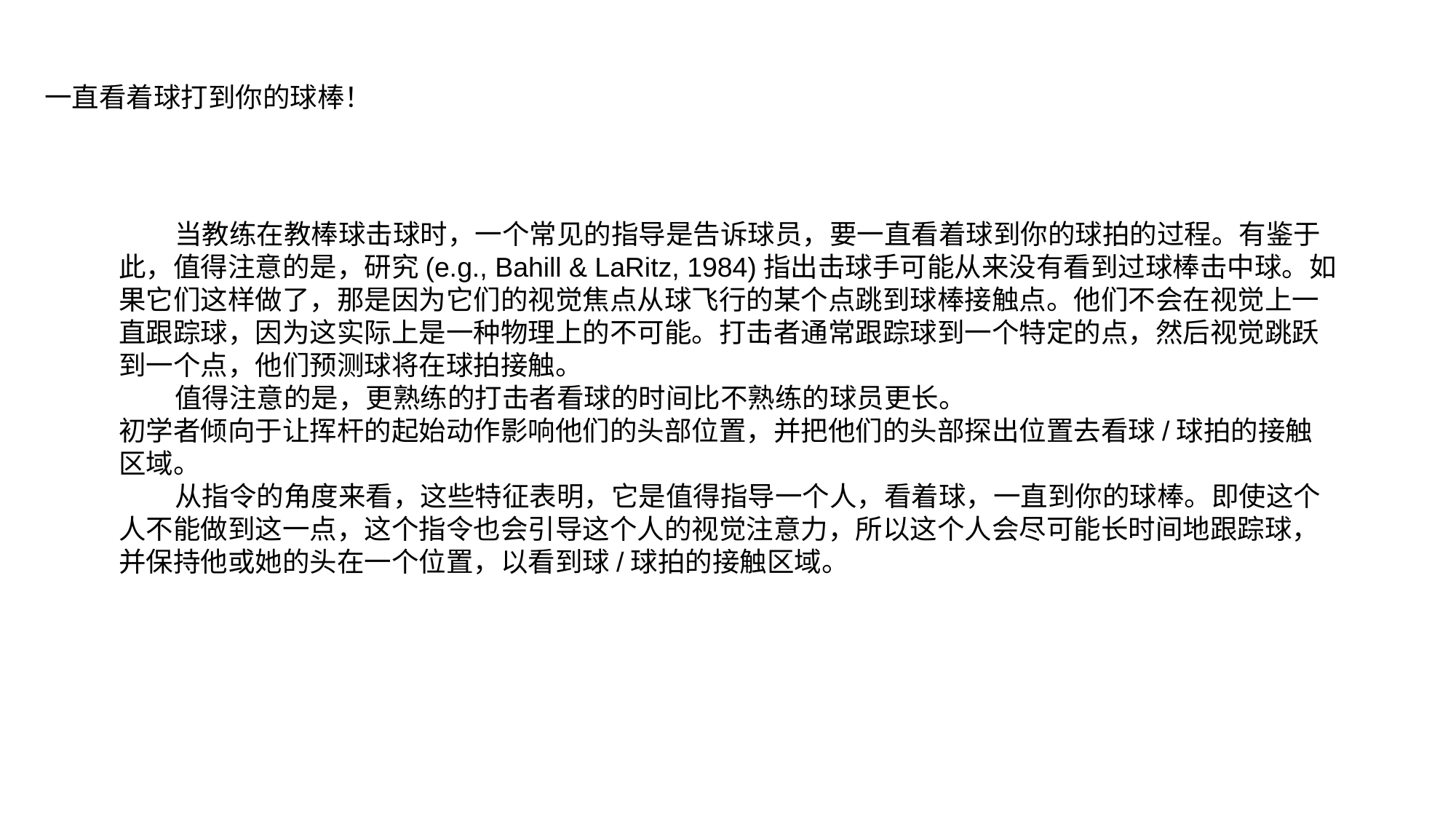

一直看着球打到你的球棒！
        当教练在教棒球击球时，一个常见的指导是告诉球员，要一直看着球到你的球拍的过程。有鉴于此，值得注意的是，研究(e.g., Bahill & LaRitz, 1984)指出击球手可能从来没有看到过球棒击中球。如果它们这样做了，那是因为它们的视觉焦点从球飞行的某个点跳到球棒接触点。他们不会在视觉上一直跟踪球，因为这实际上是一种物理上的不可能。打击者通常跟踪球到一个特定的点，然后视觉跳跃到一个点，他们预测球将在球拍接触。
        值得注意的是，更熟练的打击者看球的时间比不熟练的球员更长。
初学者倾向于让挥杆的起始动作影响他们的头部位置，并把他们的头部探出位置去看球/球拍的接触区域。
        从指令的角度来看，这些特征表明，它是值得指导一个人，看着球，一直到你的球棒。即使这个人不能做到这一点，这个指令也会引导这个人的视觉注意力，所以这个人会尽可能长时间地跟踪球，并保持他或她的头在一个位置，以看到球/球拍的接触区域。